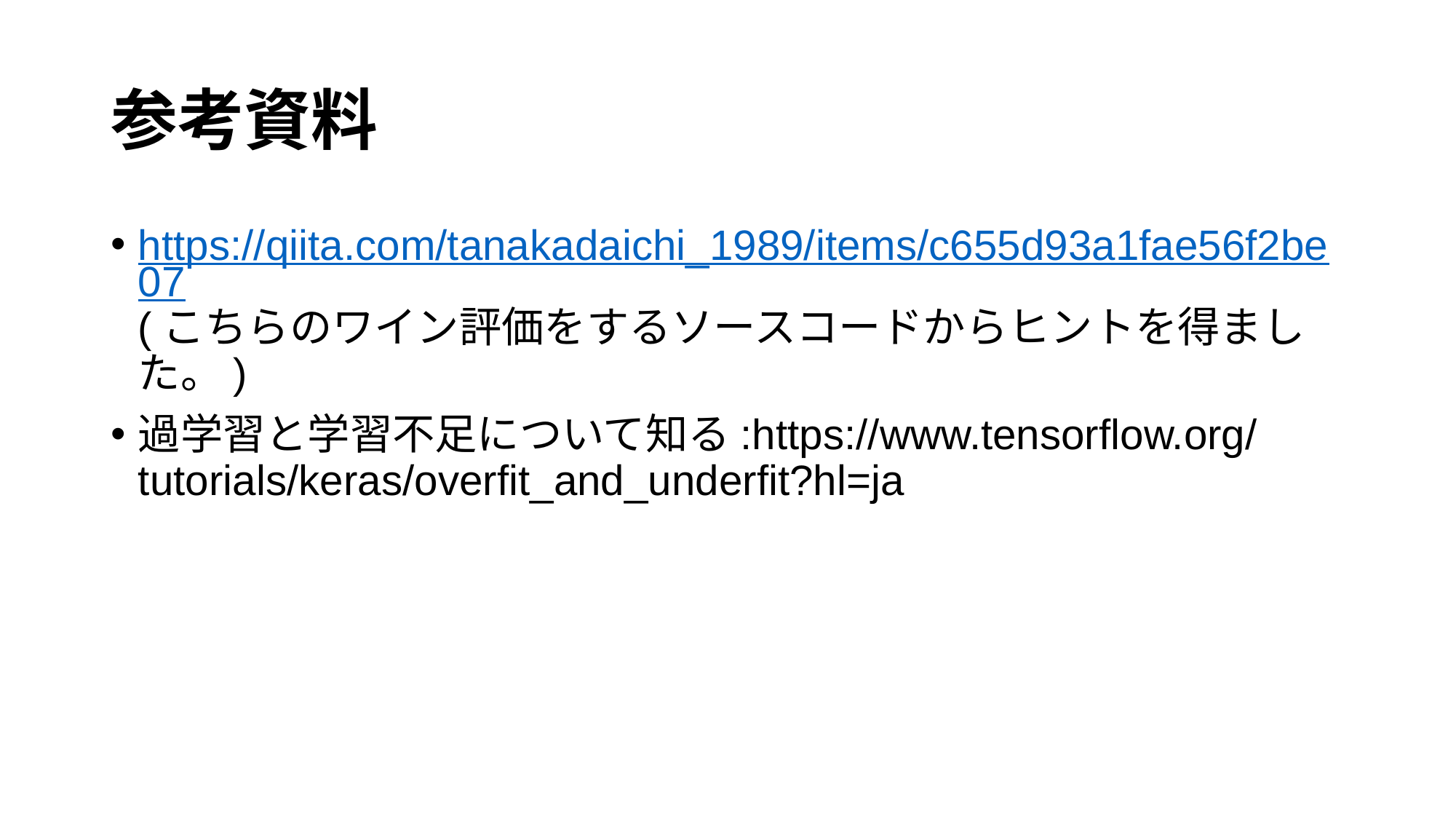

# 参考資料
https://qiita.com/tanakadaichi_1989/items/c655d93a1fae56f2be07(こちらのワイン評価をするソースコードからヒントを得ました。)
過学習と学習不足について知る:https://www.tensorflow.org/tutorials/keras/overfit_and_underfit?hl=ja